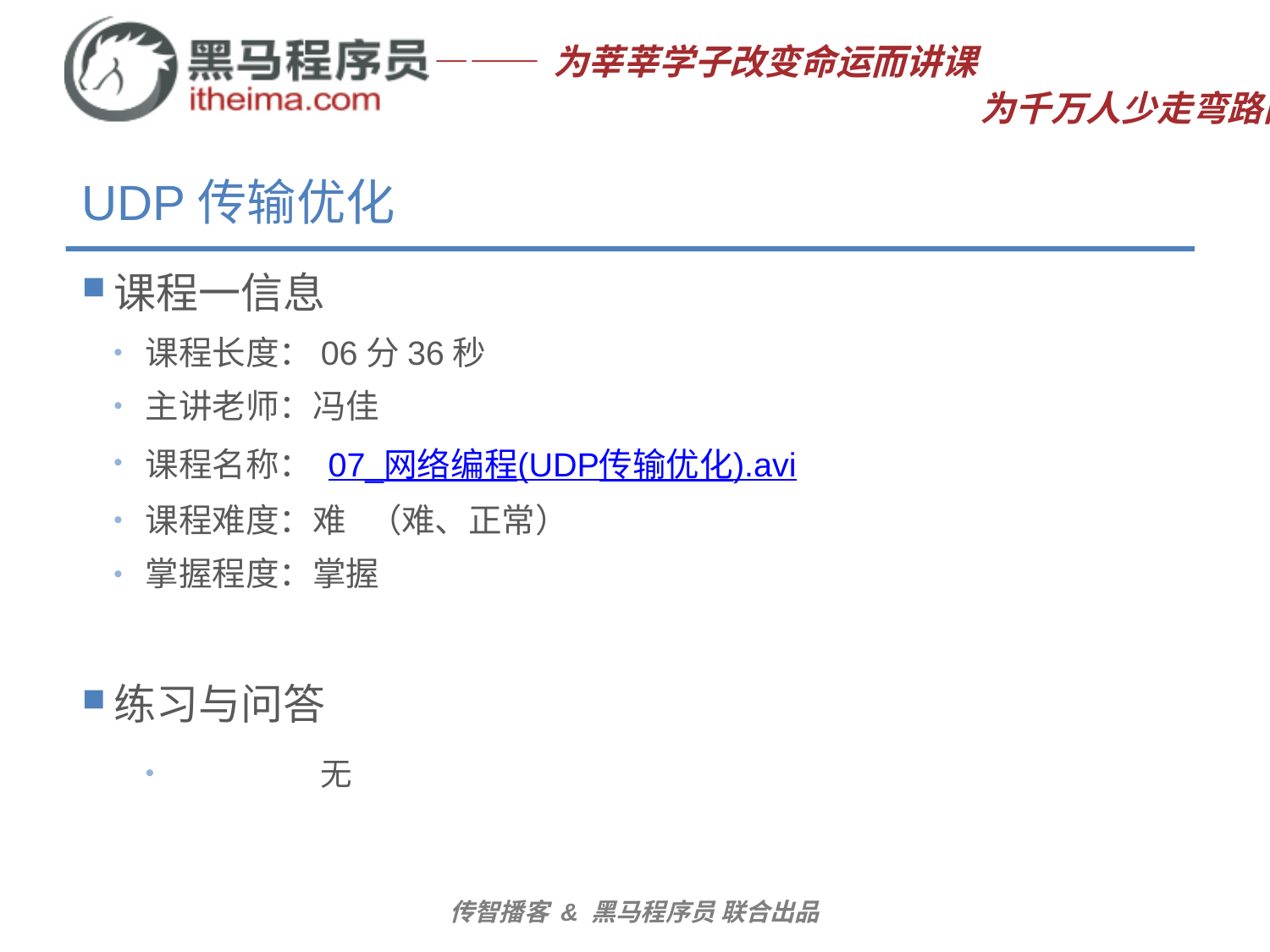

# UDP传输优化
课程一信息
课程长度：06分36秒
主讲老师：冯佳
课程名称： 07_网络编程(UDP传输优化).avi
课程难度：难   （难、正常）
掌握程度：掌握

练习与问答
	无